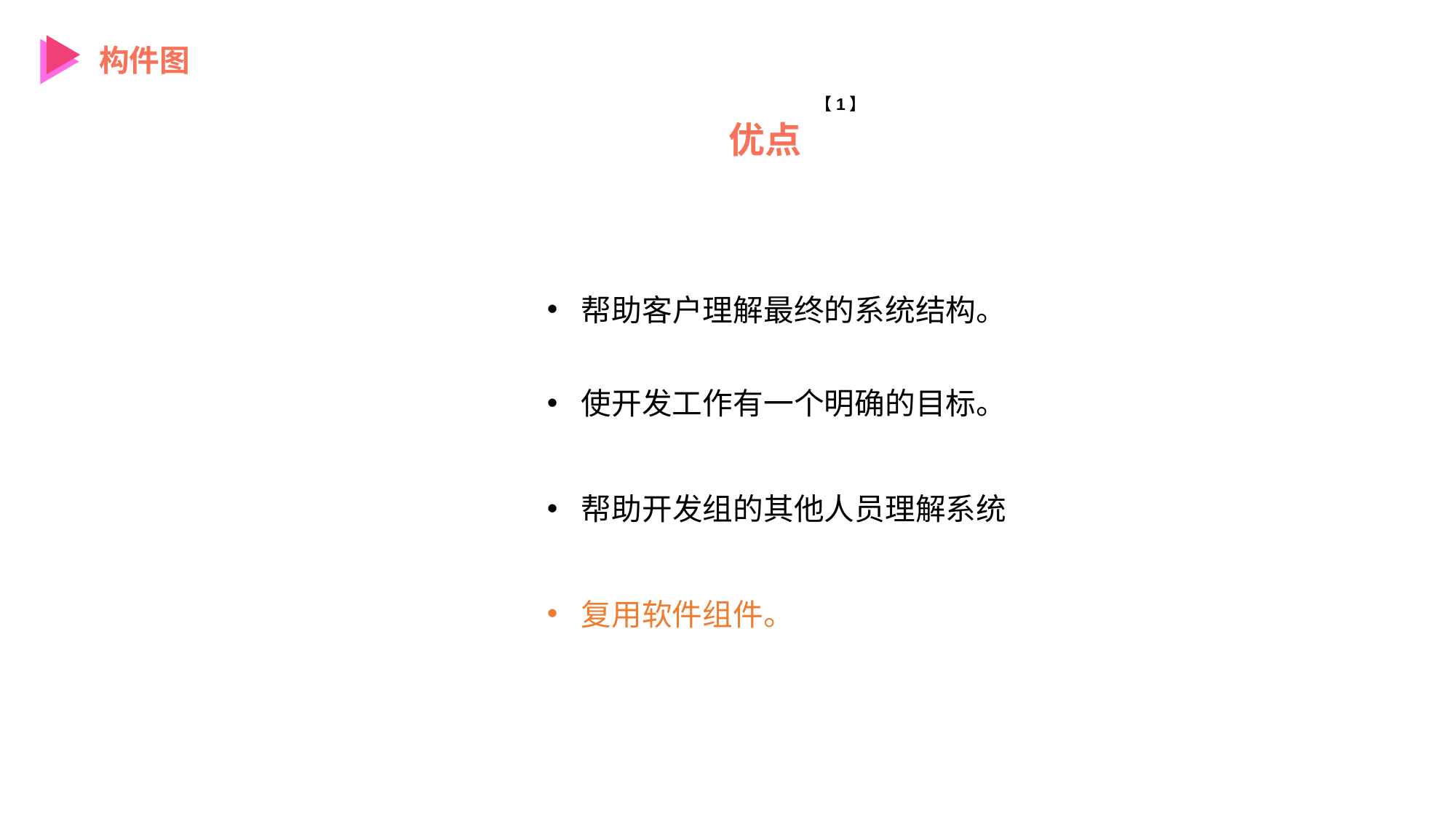

构件图
【1】
优点
帮助客户理解最终的系统结构。
使开发工作有一个明确的目标。
帮助开发组的其他人员理解系统
复用软件组件。